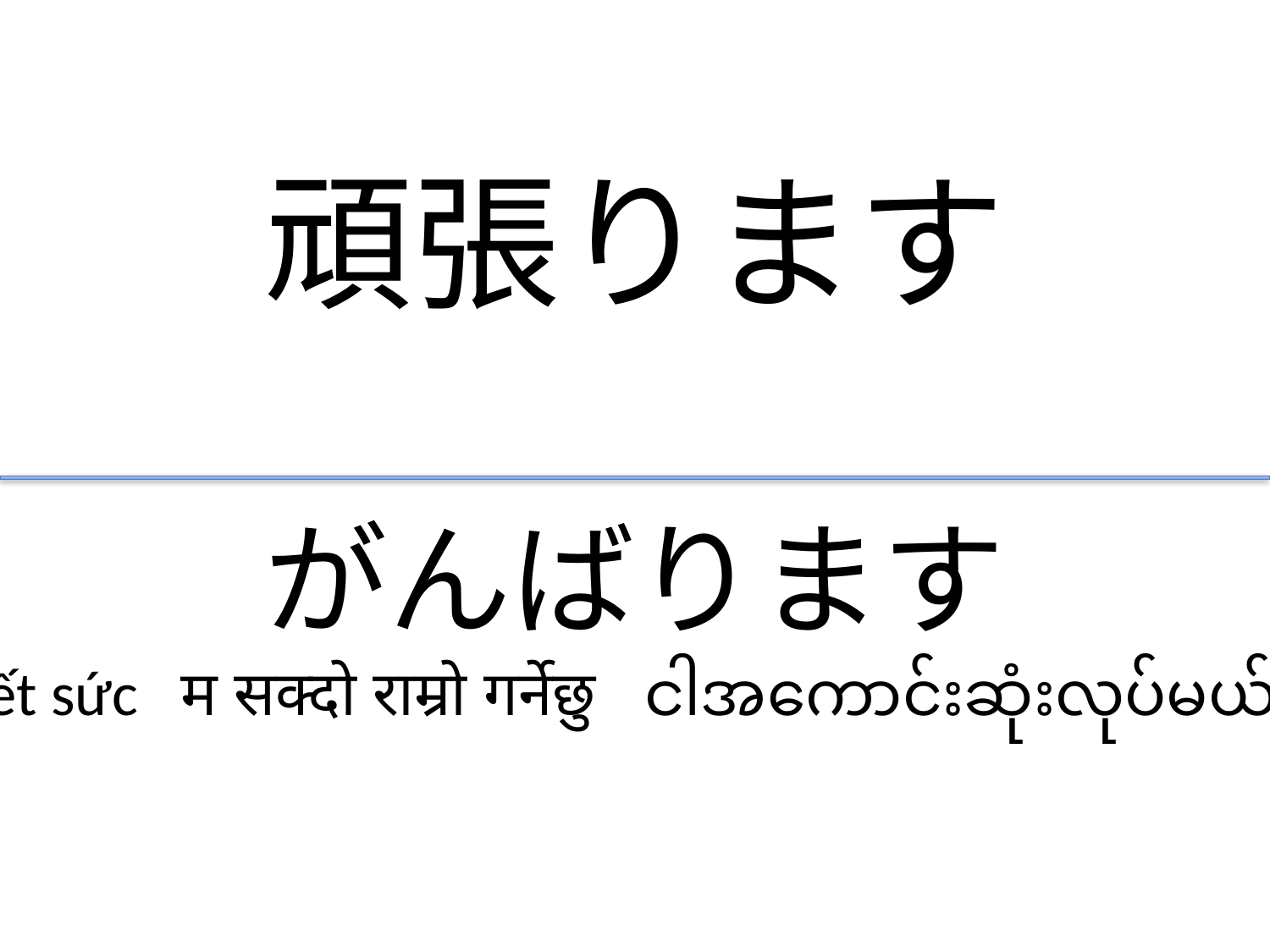

頑張ります

がんばります
I will do my best   Tôi sẽ cố gắng hết sức   म सक्दो राम्रो गर्नेछु   ငါအကောင်းဆုံးလုပ်မယ်   我会尽力而为   我會盡力而為